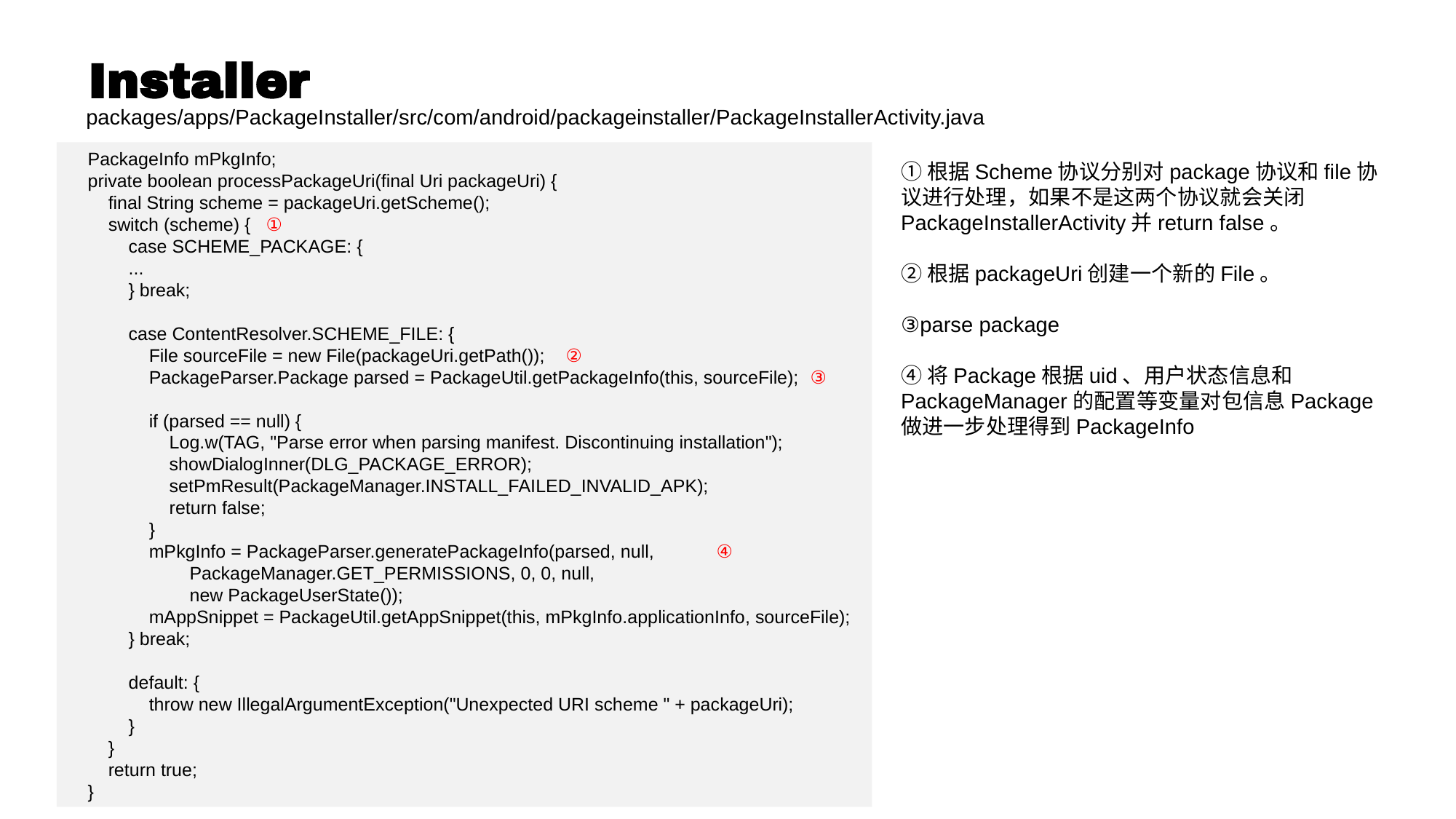

# Installer
packages/apps/PackageInstaller/src/com/android/packageinstaller/PackageInstallerActivity.java
    PackageInfo mPkgInfo;
    private boolean processPackageUri(final Uri packageUri) {
        final String scheme = packageUri.getScheme();
        switch (scheme) {   ①
            case SCHEME_PACKAGE: {
            ...
            } break;

            case ContentResolver.SCHEME_FILE: {
                File sourceFile = new File(packageUri.getPath());    ②
                PackageParser.Package parsed = PackageUtil.getPackageInfo(this, sourceFile);  ③

                if (parsed == null) {
                    Log.w(TAG, "Parse error when parsing manifest. Discontinuing installation");
                    showDialogInner(DLG_PACKAGE_ERROR);
                    setPmResult(PackageManager.INSTALL_FAILED_INVALID_APK);
                    return false;
                }
                mPkgInfo = PackageParser.generatePackageInfo(parsed, null,            ④
                        PackageManager.GET_PERMISSIONS, 0, 0, null,
                        new PackageUserState());
                mAppSnippet = PackageUtil.getAppSnippet(this, mPkgInfo.applicationInfo, sourceFile);
            } break;

            default: {
                throw new IllegalArgumentException("Unexpected URI scheme " + packageUri);
            }
        }
        return true;
    }
①根据Scheme协议分别对package协议和file协议进行处理，如果不是这两个协议就会关闭PackageInstallerActivity并return false。

②根据packageUri创建一个新的File。

③parse package

④将Package根据uid、用户状态信息和PackageManager的配置等变量对包信息Package做进一步处理得到PackageInfo